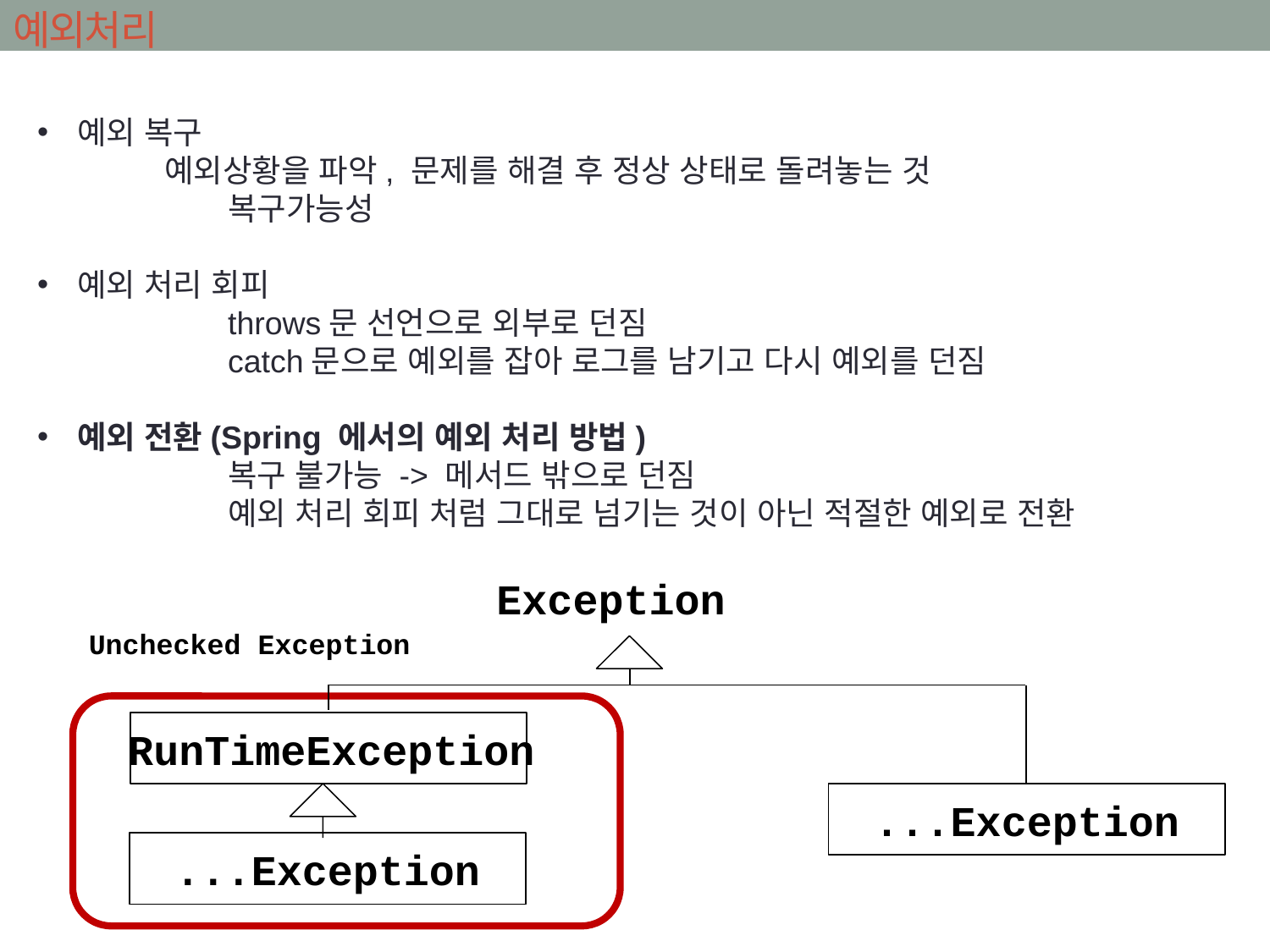

# 예외처리
예외 복구
	예외상황을 파악, 문제를 해결 후 정상 상태로 돌려놓는 것
	복구가능성

예외 처리 회피
	throws문 선언으로 외부로 던짐
	catch문으로 예외를 잡아 로그를 남기고 다시 예외를 던짐

예외 전환(Spring 에서의 예외 처리 방법)
	복구 불가능 -> 메서드 밖으로 던짐
	예외 처리 회피 처럼 그대로 넘기는 것이 아닌 적절한 예외로 전환
Exception
Unchecked Exception

RunTimeException

...Exception

...Exception